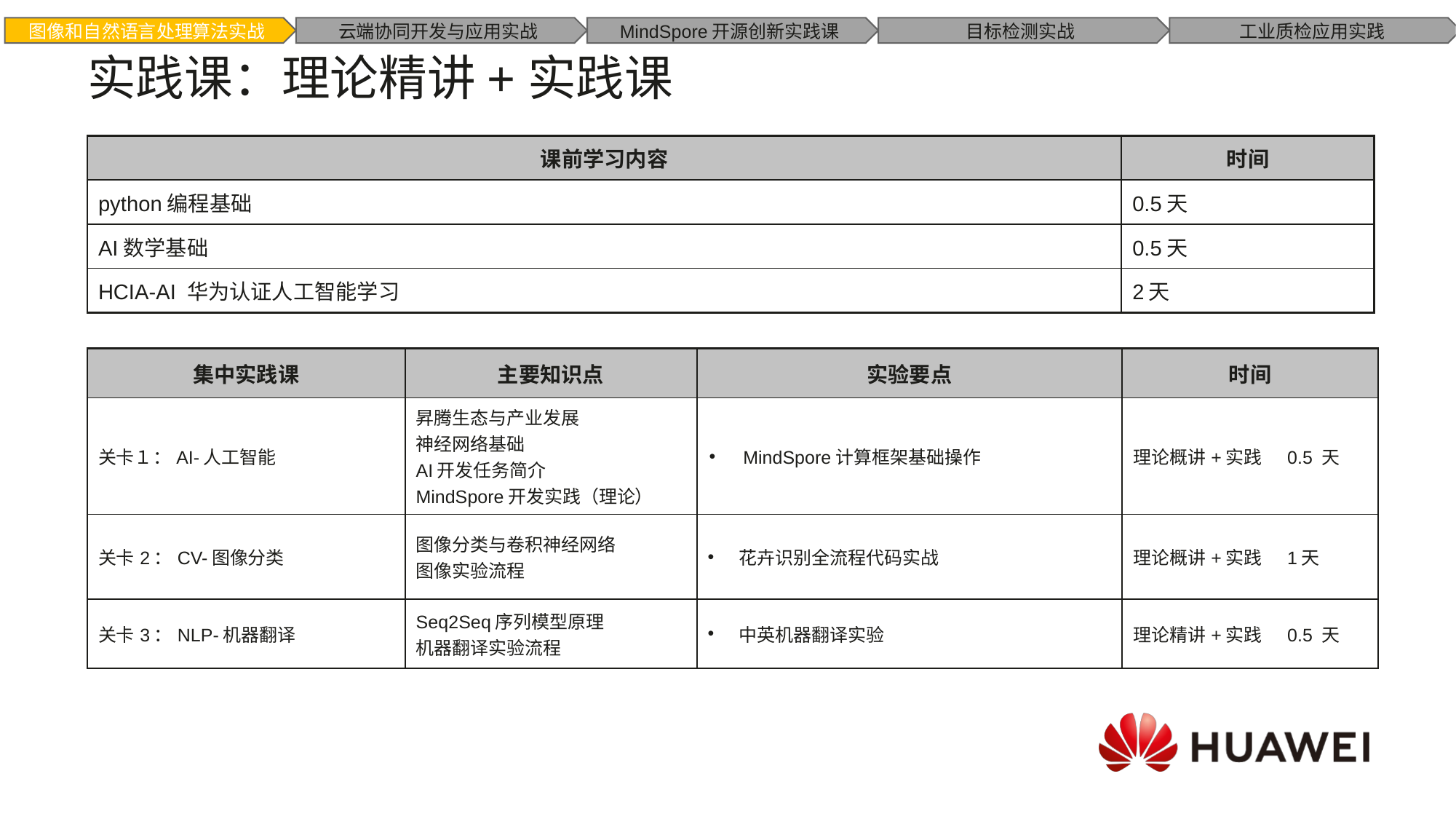

图像和自然语言处理算法实战
目标检测实战
云端协同开发与应用实战
MindSpore开源创新实践课
工业质检应用实践
# 实践课：理论精讲+实践课
| 课前学习内容 | 时间 |
| --- | --- |
| python编程基础 | 0.5天 |
| AI数学基础 | 0.5天 |
| HCIA-AI 华为认证人工智能学习 | 2天 |
| 集中实践课 | 主要知识点 | 实验要点 | 时间 |
| --- | --- | --- | --- |
| 关卡１：AI-人工智能 | 昇腾生态与产业发展 神经网络基础 AI开发任务简介 MindSpore开发实践（理论） | MindSpore计算框架基础操作 | 理论概讲+实践 0.5 天 |
| 关卡2：CV-图像分类 | 图像分类与卷积神经网络 图像实验流程 | 花卉识别全流程代码实战 | 理论概讲+实践 1天 |
| 关卡3：NLP-机器翻译 | Seq2Seq序列模型原理 机器翻译实验流程 | 中英机器翻译实验 | 理论精讲+实践 0.5 天 |